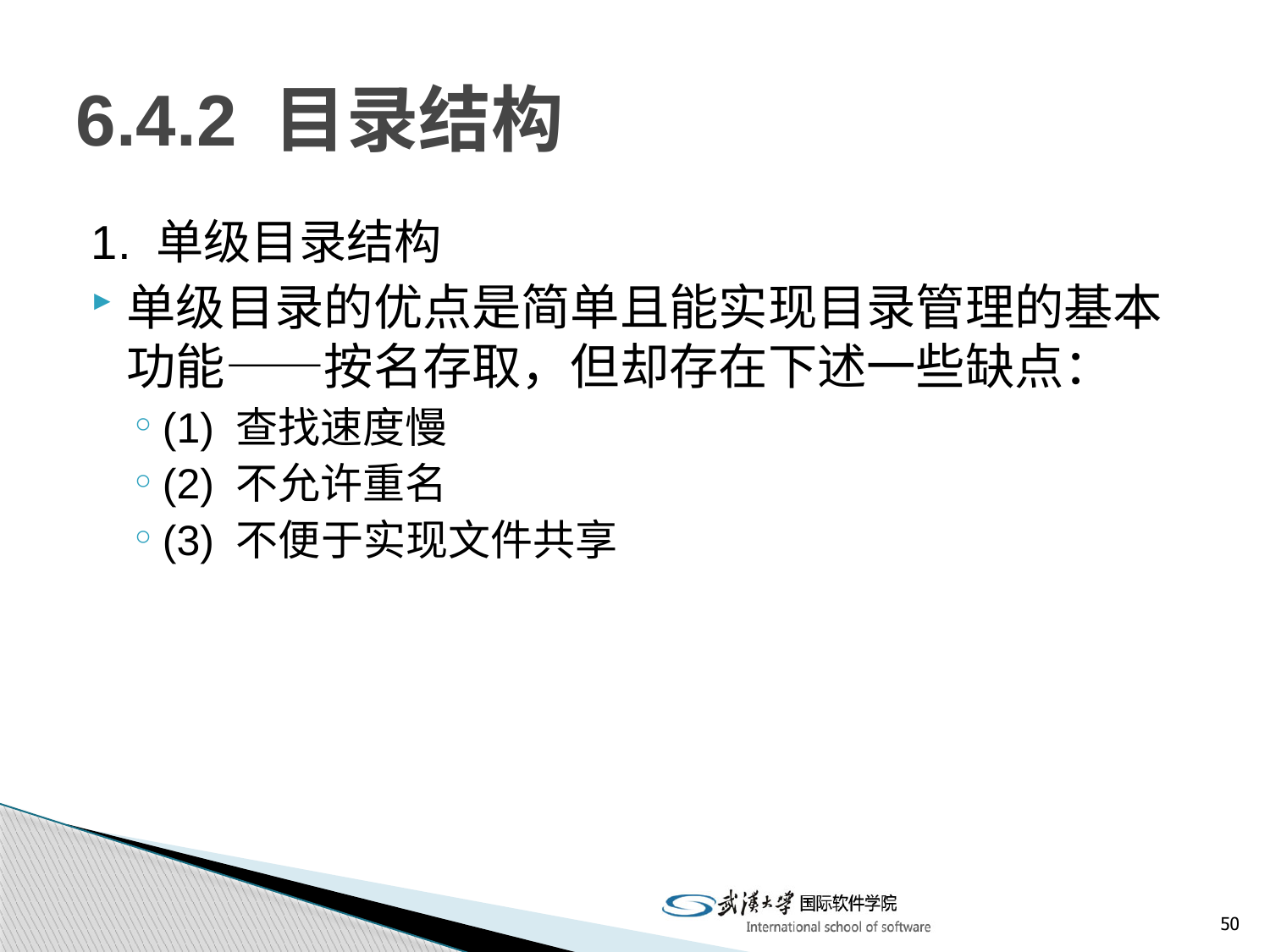

# 6.4.2 目录结构
1. 单级目录结构
单级目录的优点是简单且能实现目录管理的基本功能——按名存取，但却存在下述一些缺点：
(1) 查找速度慢
(2) 不允许重名
(3) 不便于实现文件共享
50